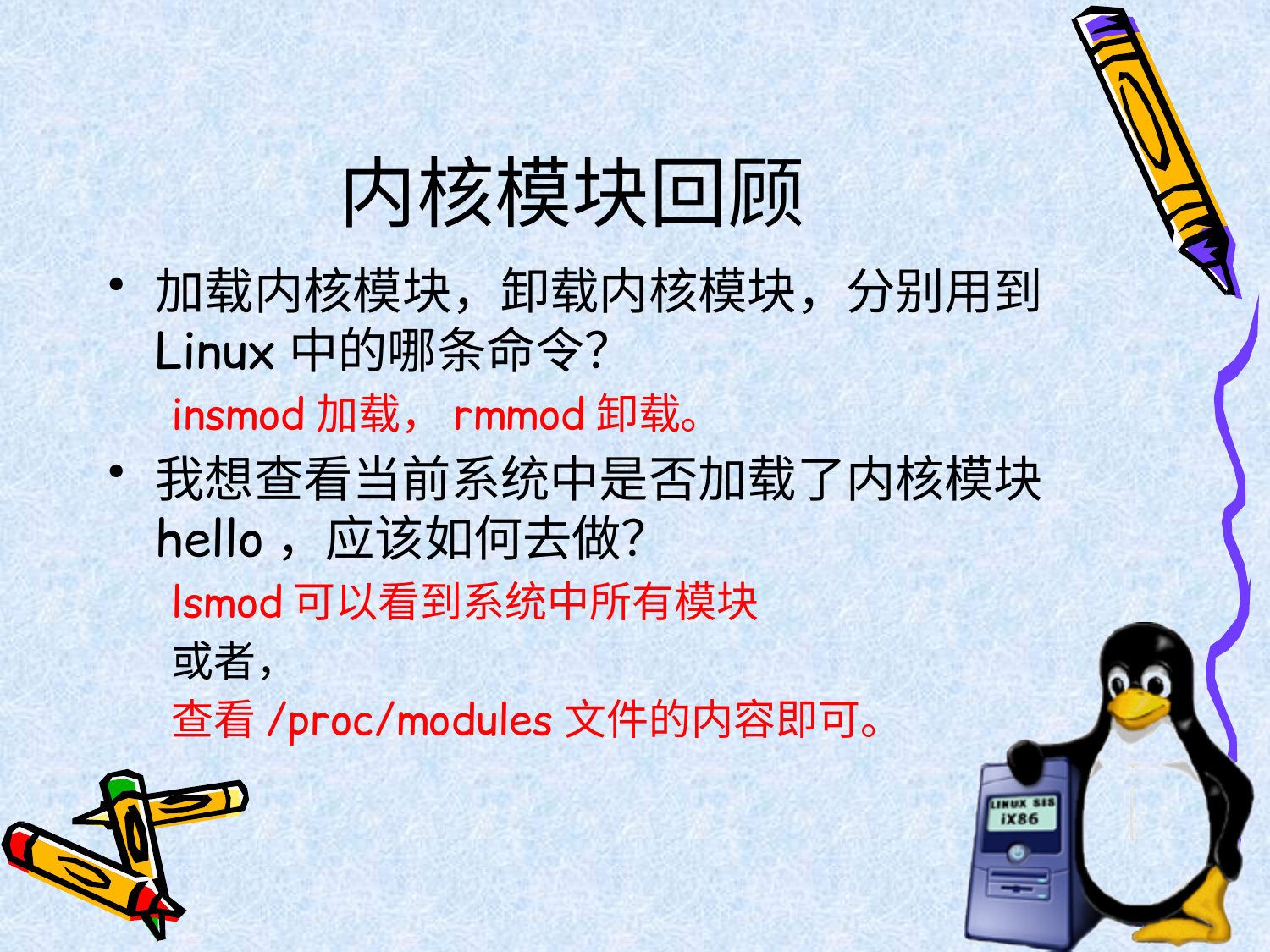

# 内核模块回顾
加载内核模块，卸载内核模块，分别用到Linux中的哪条命令？
insmod加载，rmmod卸载。
我想查看当前系统中是否加载了内核模块hello，应该如何去做？
lsmod可以看到系统中所有模块
或者，
查看/proc/modules文件的内容即可。